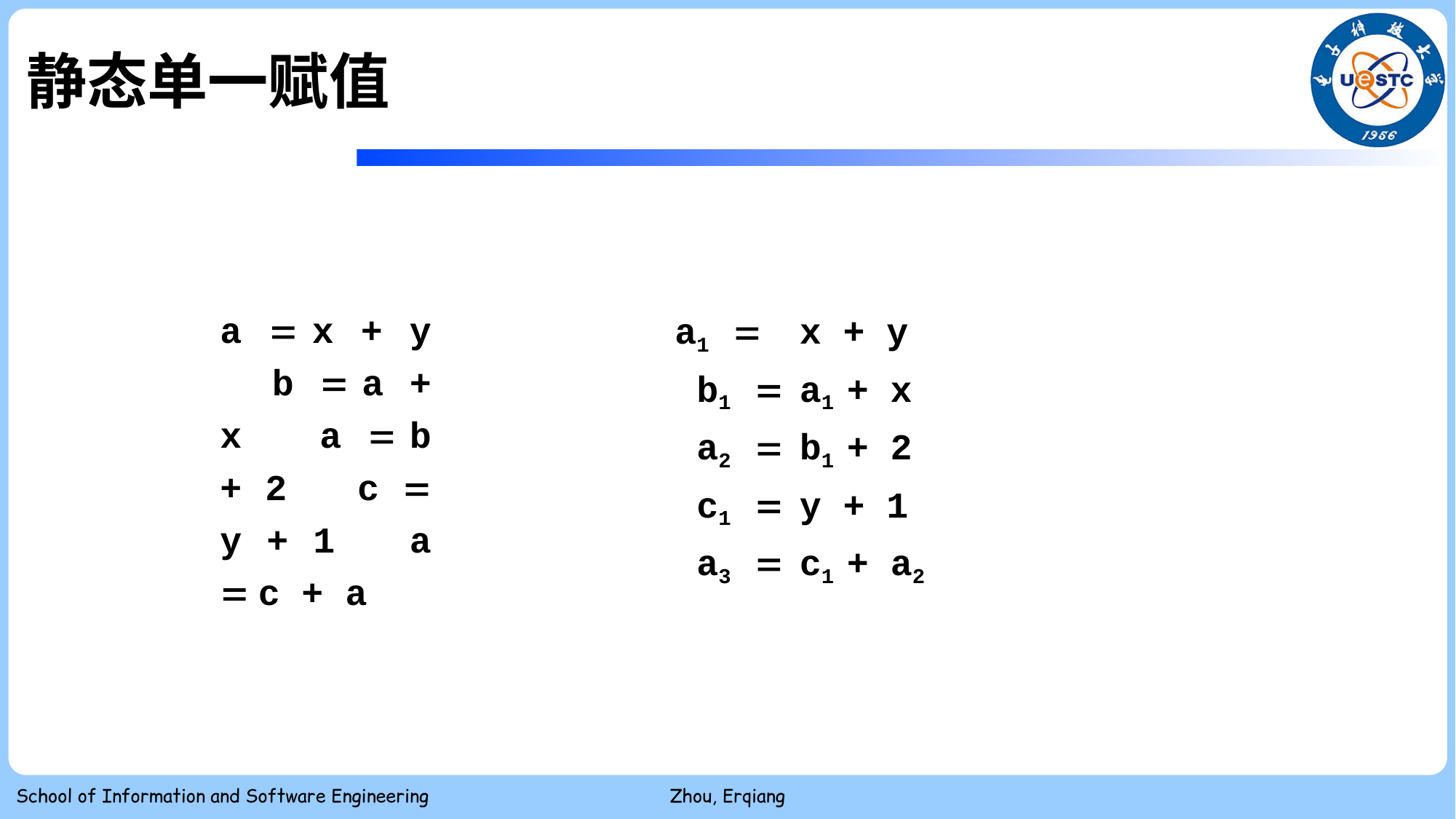

# 静态单一赋值
a = x + y   b = a + x   a = b + 2   c = y + 1   a = c + a
a1 =	x + y  b1 =	a1 + x  a2 =	b1 + 2  c1 =	y + 1  a3 =	c1 + a2
School of Information and Software Engineering
Zhou, Erqiang
66